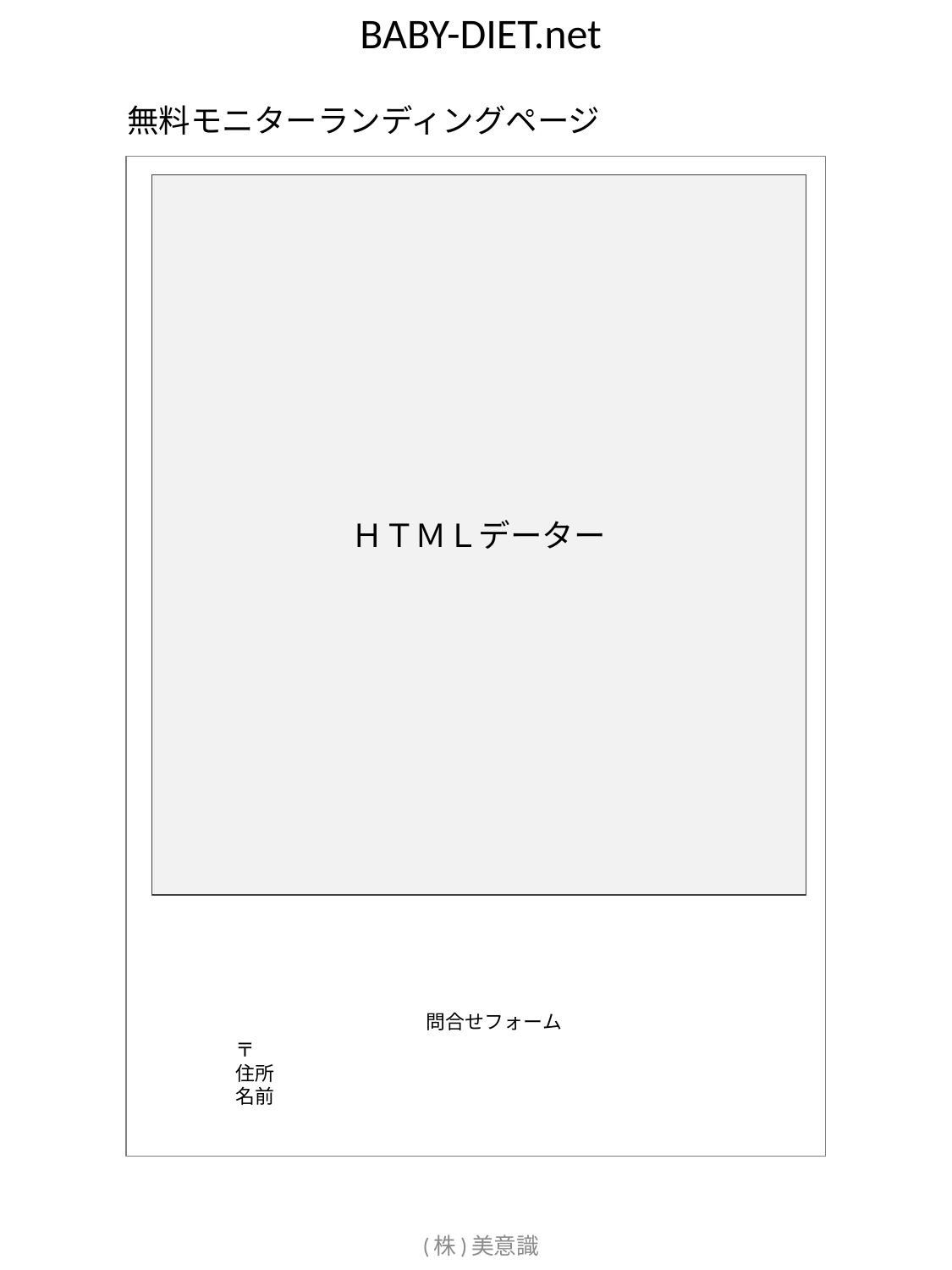

# BABY-DIET.net
無料モニターランディングページ

ＨＴＭＬデーター
問合せフォーム
〒
住所
名前
(株)美意識